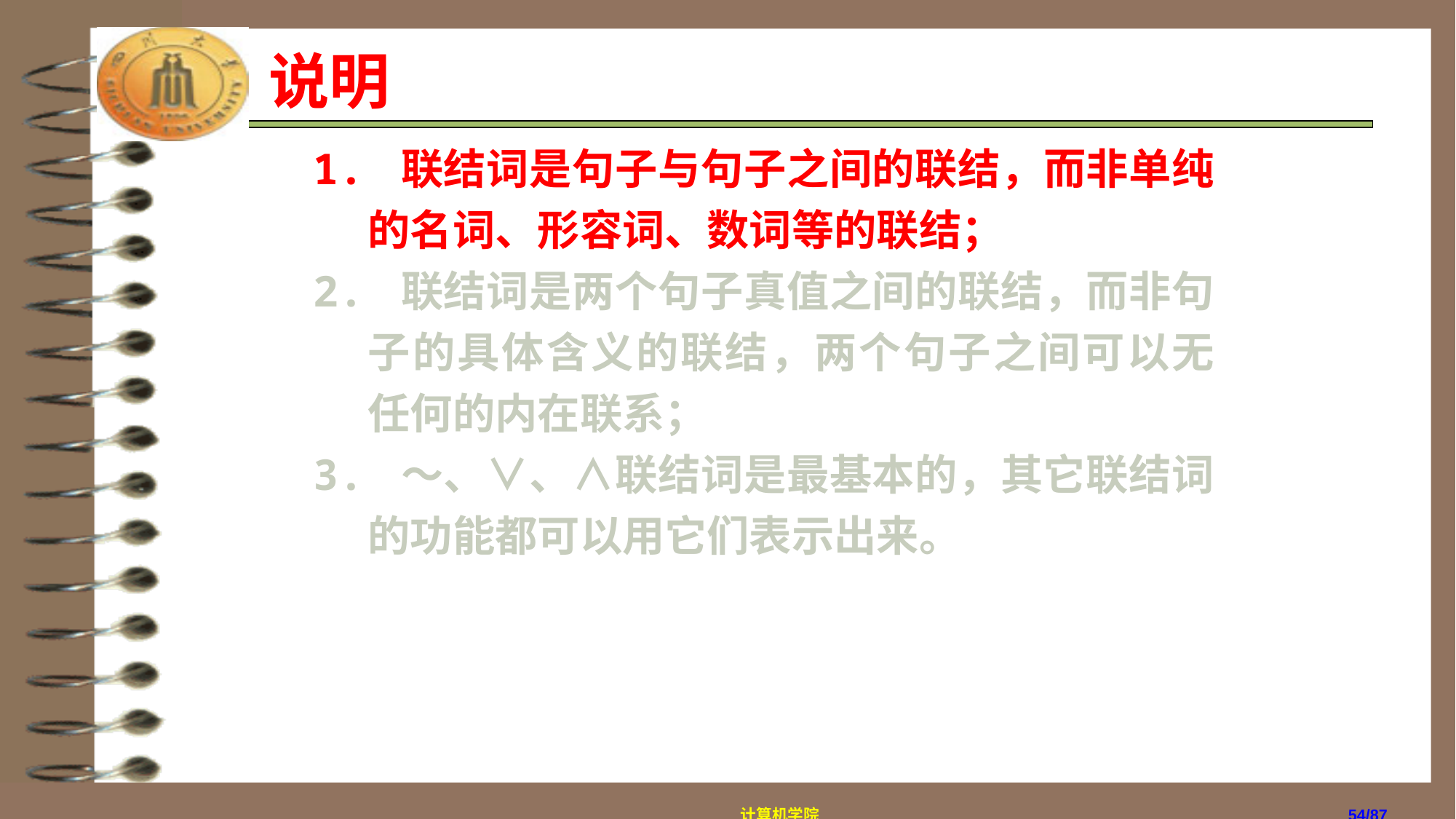

# 说明
1. 联结词是句子与句子之间的联结，而非单纯的名词、形容词、数词等的联结；
2. 联结词是两个句子真值之间的联结，而非句子的具体含义的联结，两个句子之间可以无任何的内在联系；
3. ～、∨、∧联结词是最基本的，其它联结词的功能都可以用它们表示出来。

计算机学院
54/87